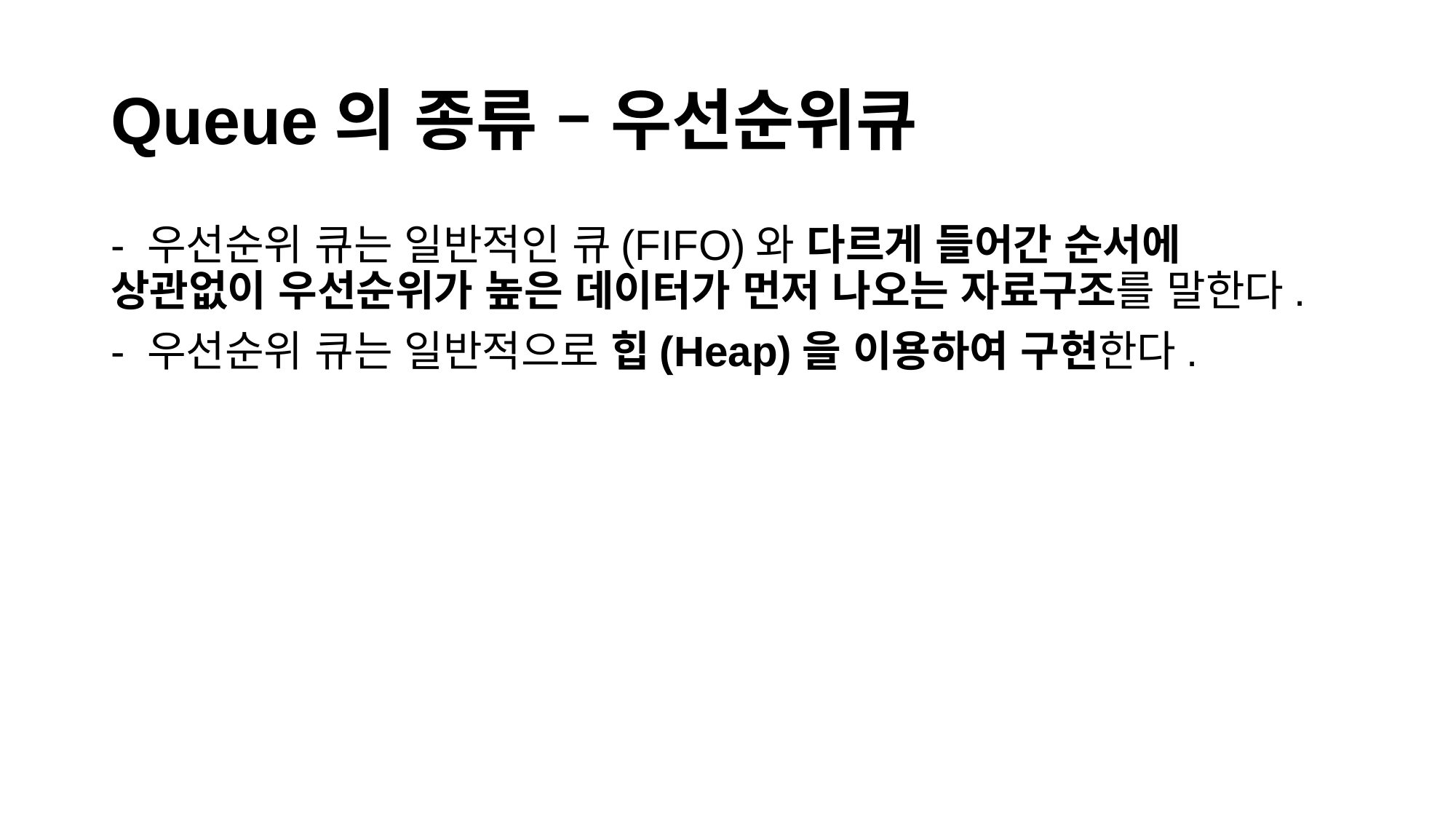

# Queue의 종류 – 우선순위큐
- 우선순위 큐는 일반적인 큐(FIFO)와 다르게 들어간 순서에 상관없이 우선순위가 높은 데이터가 먼저 나오는 자료구조를 말한다.
- 우선순위 큐는 일반적으로 힙(Heap)을 이용하여 구현한다.